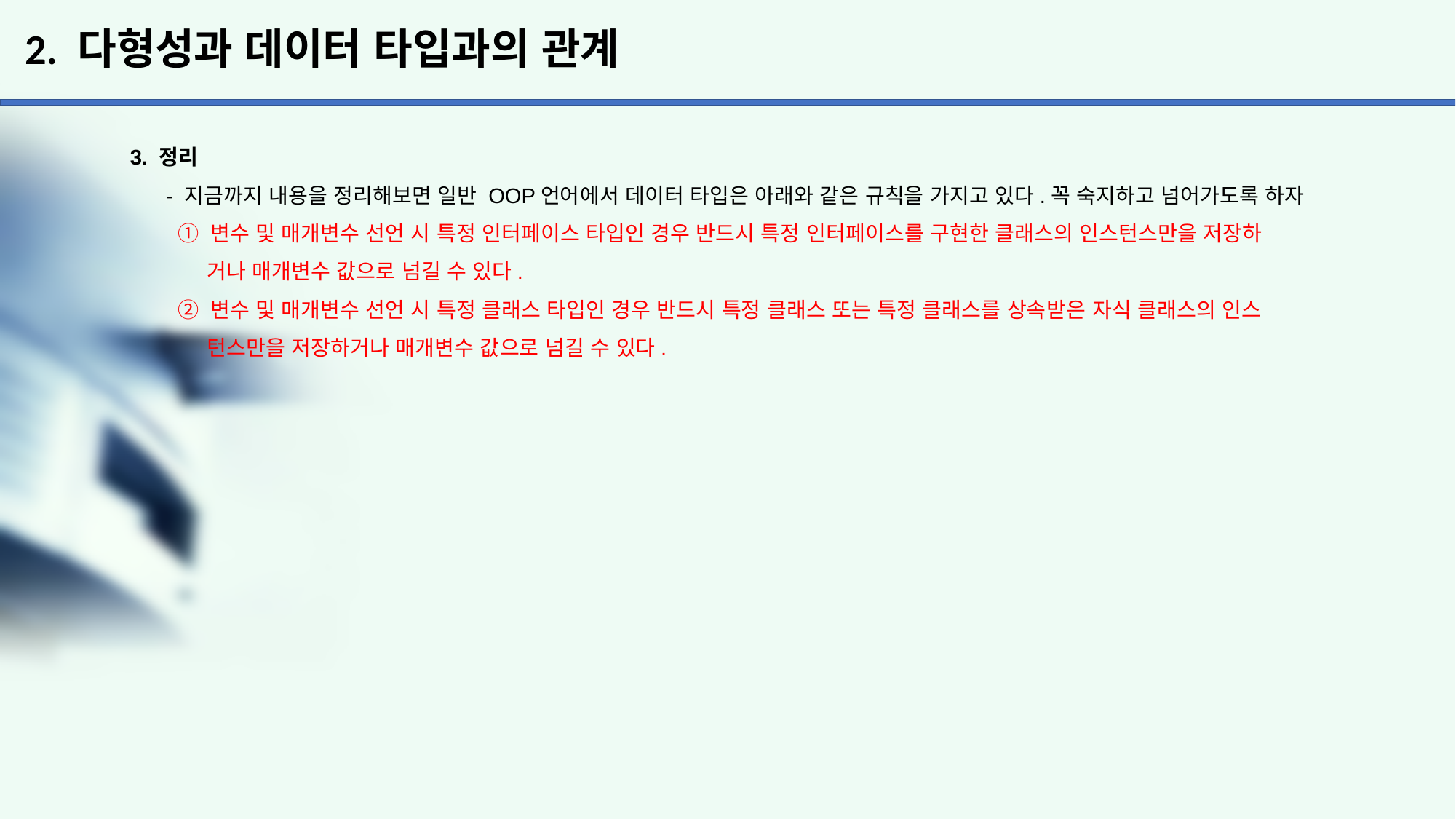

# 2. 다형성과 데이터 타입과의 관계
3. 정리
      - 지금까지 내용을 정리해보면 일반 OOP언어에서 데이터 타입은 아래와 같은 규칙을 가지고 있다.꼭 숙지하고 넘어가도록 하자
        ① 변수 및 매개변수 선언 시 특정 인터페이스 타입인 경우 반드시 특정 인터페이스를 구현한 클래스의 인스턴스만을 저장하
            거나 매개변수 값으로 넘길 수 있다.
        ② 변수 및 매개변수 선언 시 특정 클래스 타입인 경우 반드시 특정 클래스 또는 특정 클래스를 상속받은 자식 클래스의 인스
            턴스만을 저장하거나 매개변수 값으로 넘길 수 있다.